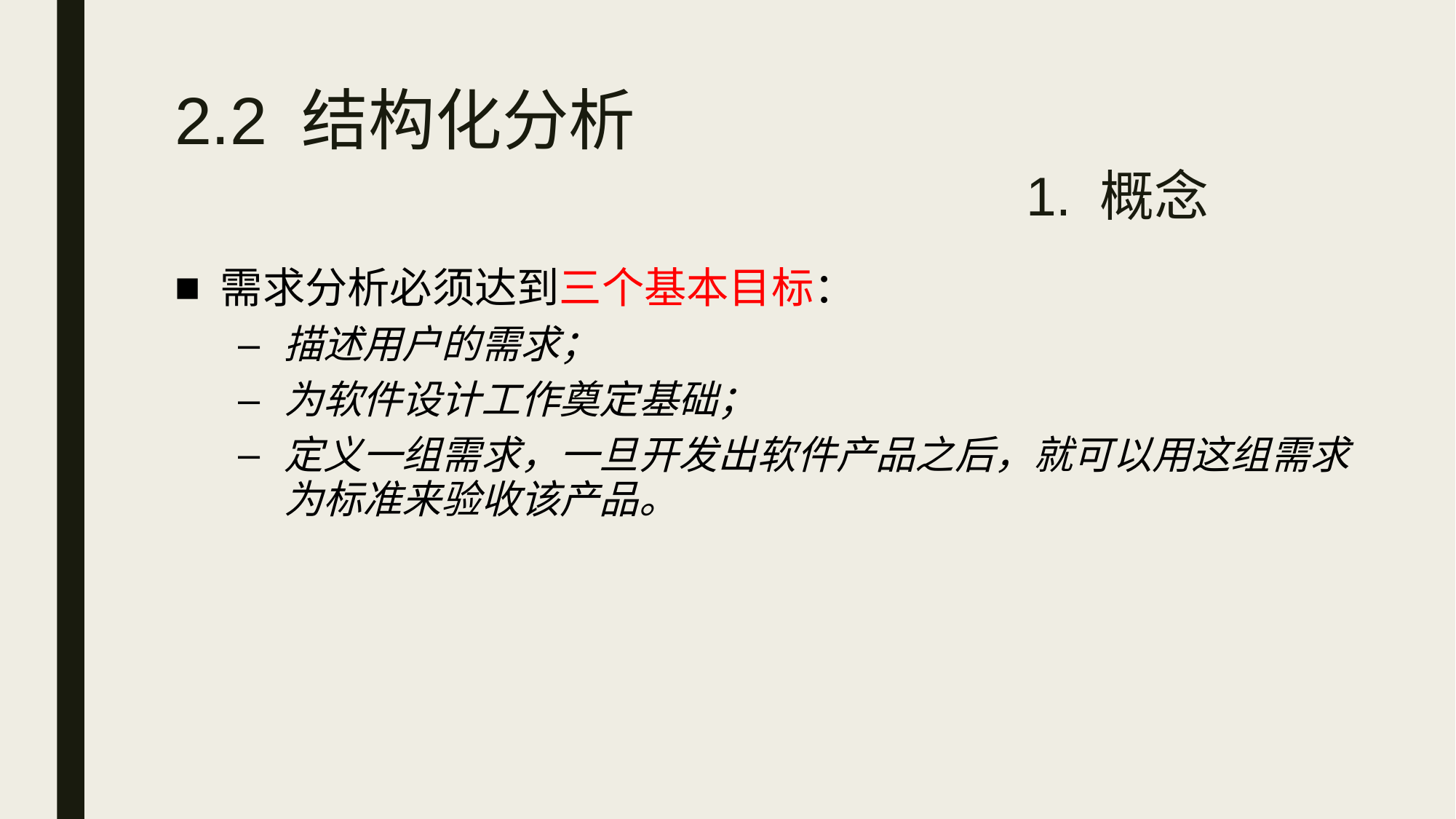

# 2.2 结构化分析 1. 概念
需求分析必须达到三个基本目标：
描述用户的需求；
为软件设计工作奠定基础；
定义一组需求，一旦开发出软件产品之后，就可以用这组需求为标准来验收该产品。